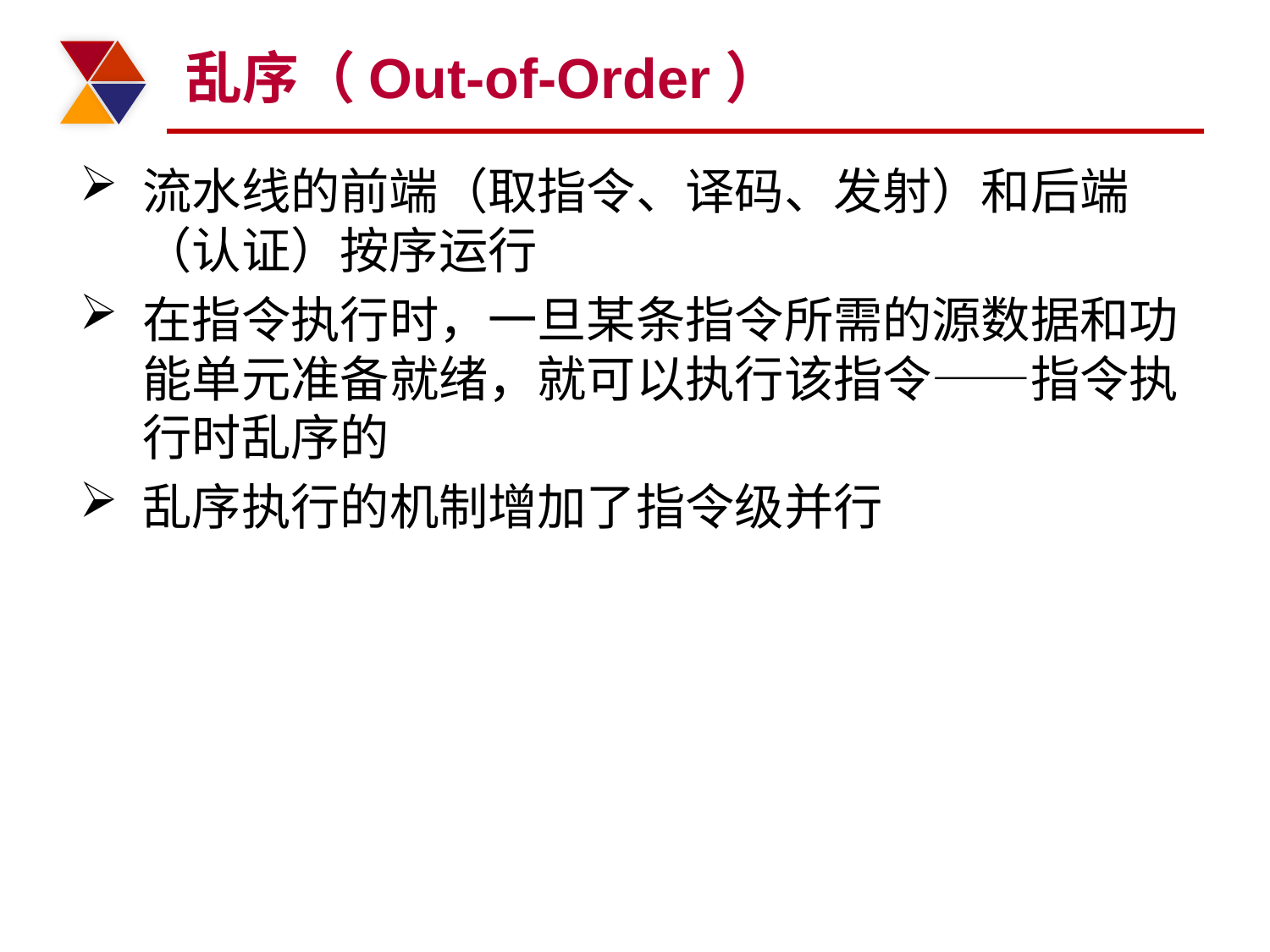

# 乱序（Out-of-Order）
流水线的前端（取指令、译码、发射）和后端（认证）按序运行
在指令执行时，一旦某条指令所需的源数据和功能单元准备就绪，就可以执行该指令——指令执行时乱序的
乱序执行的机制增加了指令级并行